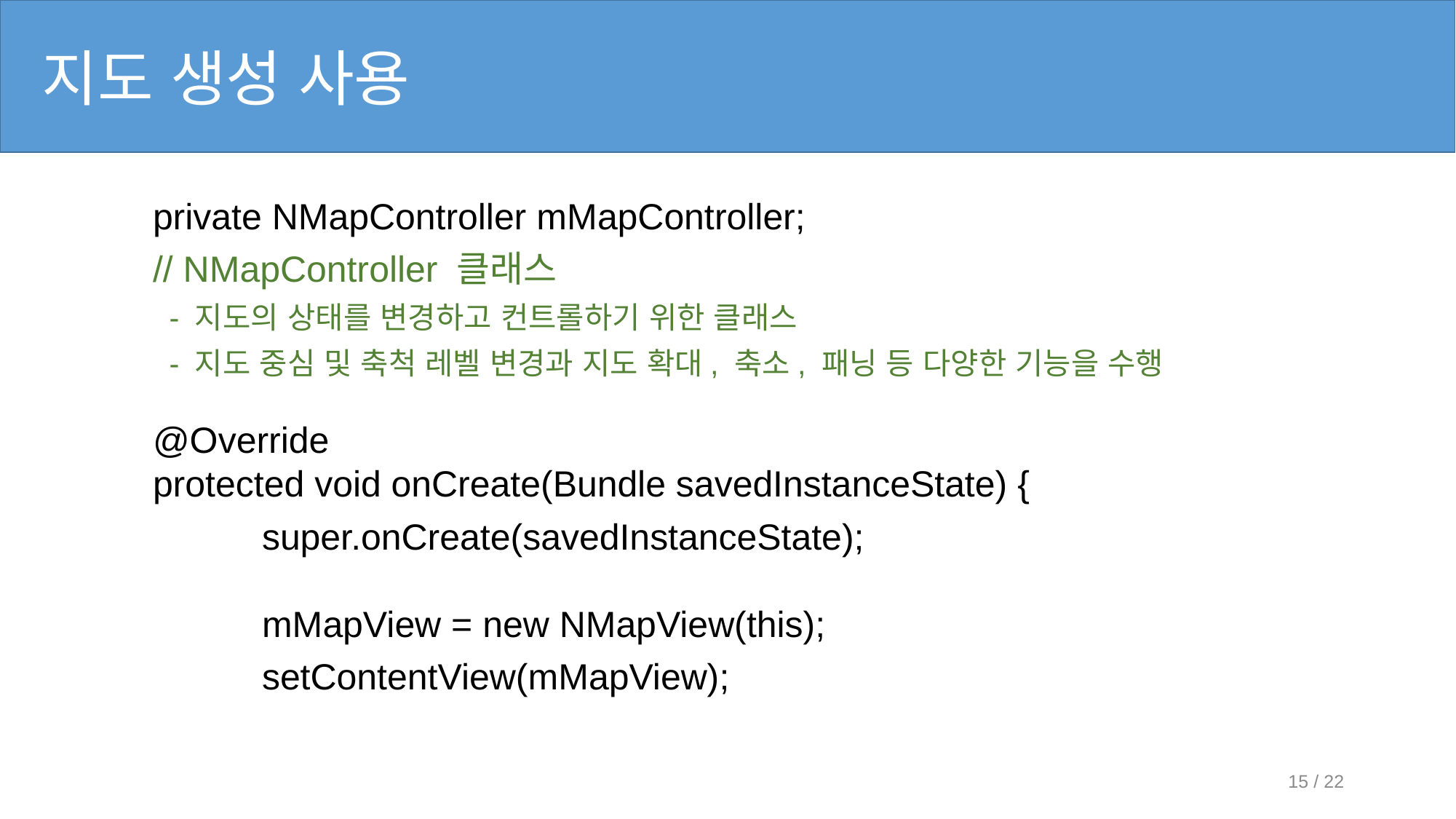

지도 생성 사용
	private NMapController mMapController;

	// NMapController 클래스

               - 지도의 상태를 변경하고 컨트롤하기 위한 클래스

               - 지도 중심 및 축척 레벨 변경과 지도 확대, 축소, 패닝 등 다양한 기능을 수행

 	@Override
    	protected void onCreate(Bundle savedInstanceState) {

        		super.onCreate(savedInstanceState);

        		mMapView = new NMapView(this);

        		setContentView(mMapView);

15 / 22